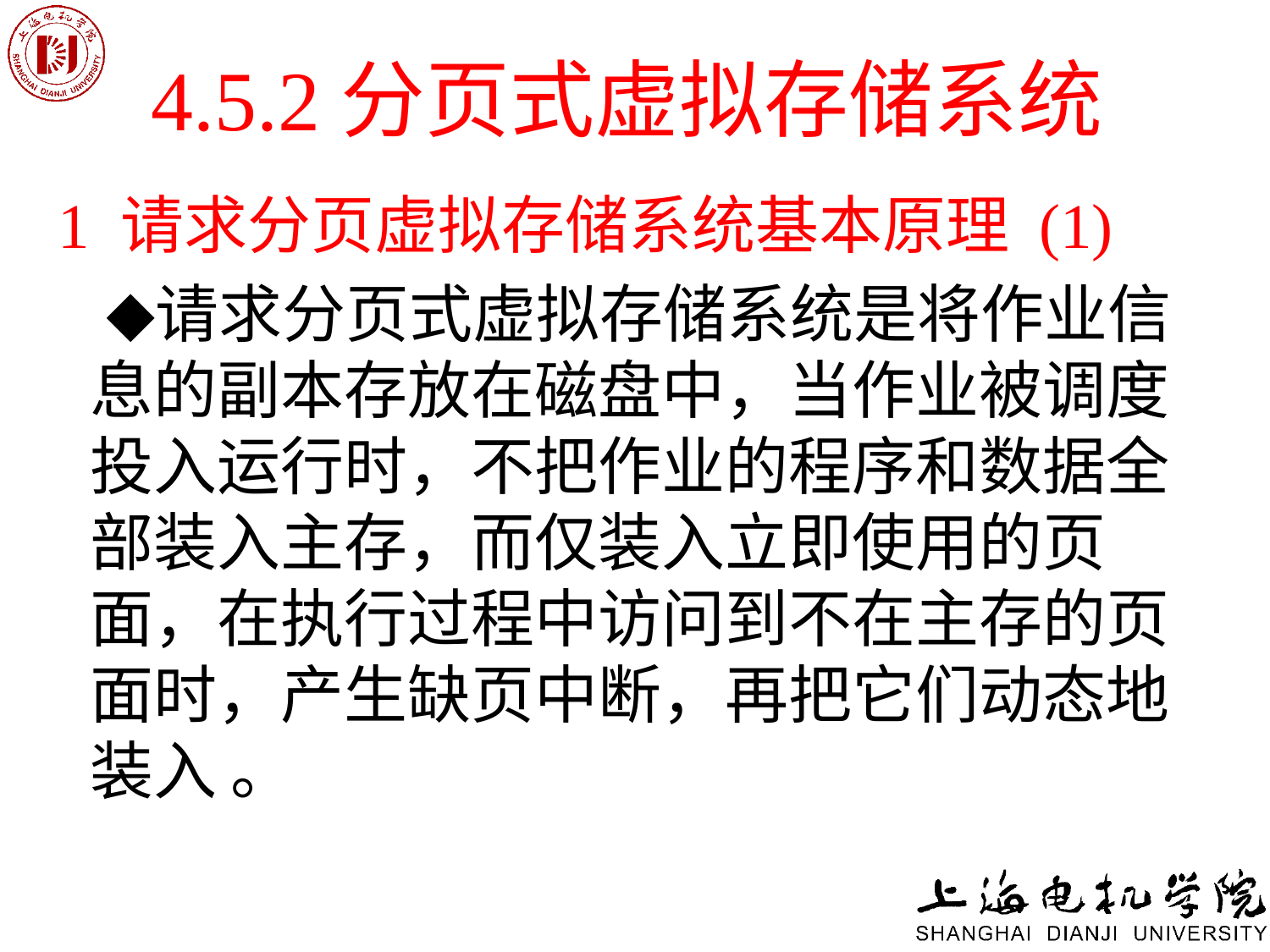

# 4.5.2分页式虚拟存储系统
 1 请求分页虚拟存储系统基本原理 (1)
　◆请求分页式虚拟存储系统是将作业信息的副本存放在磁盘中，当作业被调度投入运行时，不把作业的程序和数据全部装入主存，而仅装入立即使用的页面，在执行过程中访问到不在主存的页面时，产生缺页中断，再把它们动态地装入 。